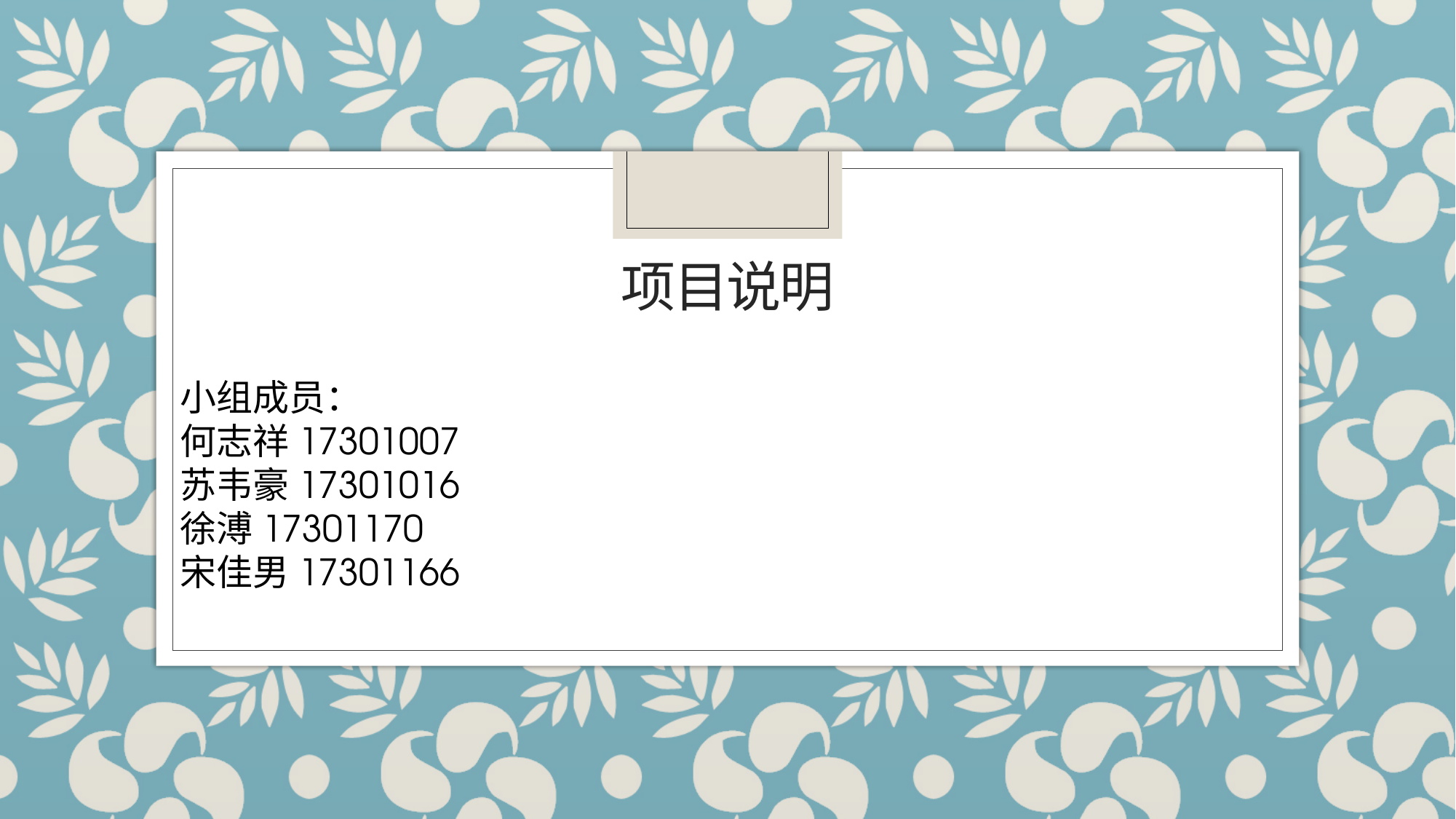

# 项目说明
小组成员：
何志祥17301007
苏韦豪17301016
徐溥17301170
宋佳男17301166